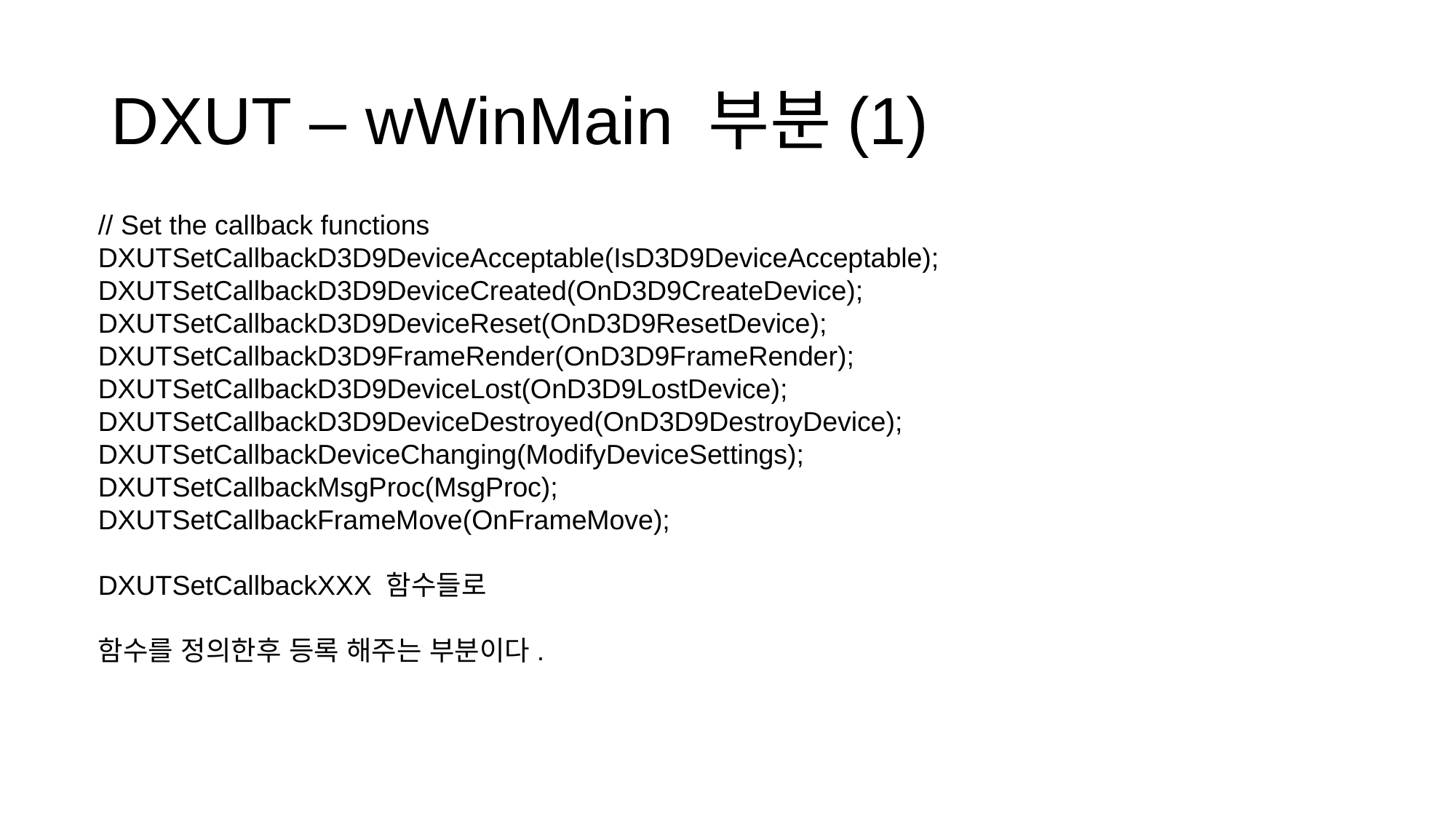

# DXUT – wWinMain 부분(1)
// Set the callback functions
DXUTSetCallbackD3D9DeviceAcceptable(IsD3D9DeviceAcceptable);
DXUTSetCallbackD3D9DeviceCreated(OnD3D9CreateDevice);
DXUTSetCallbackD3D9DeviceReset(OnD3D9ResetDevice);
DXUTSetCallbackD3D9FrameRender(OnD3D9FrameRender);
DXUTSetCallbackD3D9DeviceLost(OnD3D9LostDevice);
DXUTSetCallbackD3D9DeviceDestroyed(OnD3D9DestroyDevice);
DXUTSetCallbackDeviceChanging(ModifyDeviceSettings);
DXUTSetCallbackMsgProc(MsgProc);
DXUTSetCallbackFrameMove(OnFrameMove);

DXUTSetCallbackXXX 함수들로

함수를 정의한후 등록 해주는 부분이다.